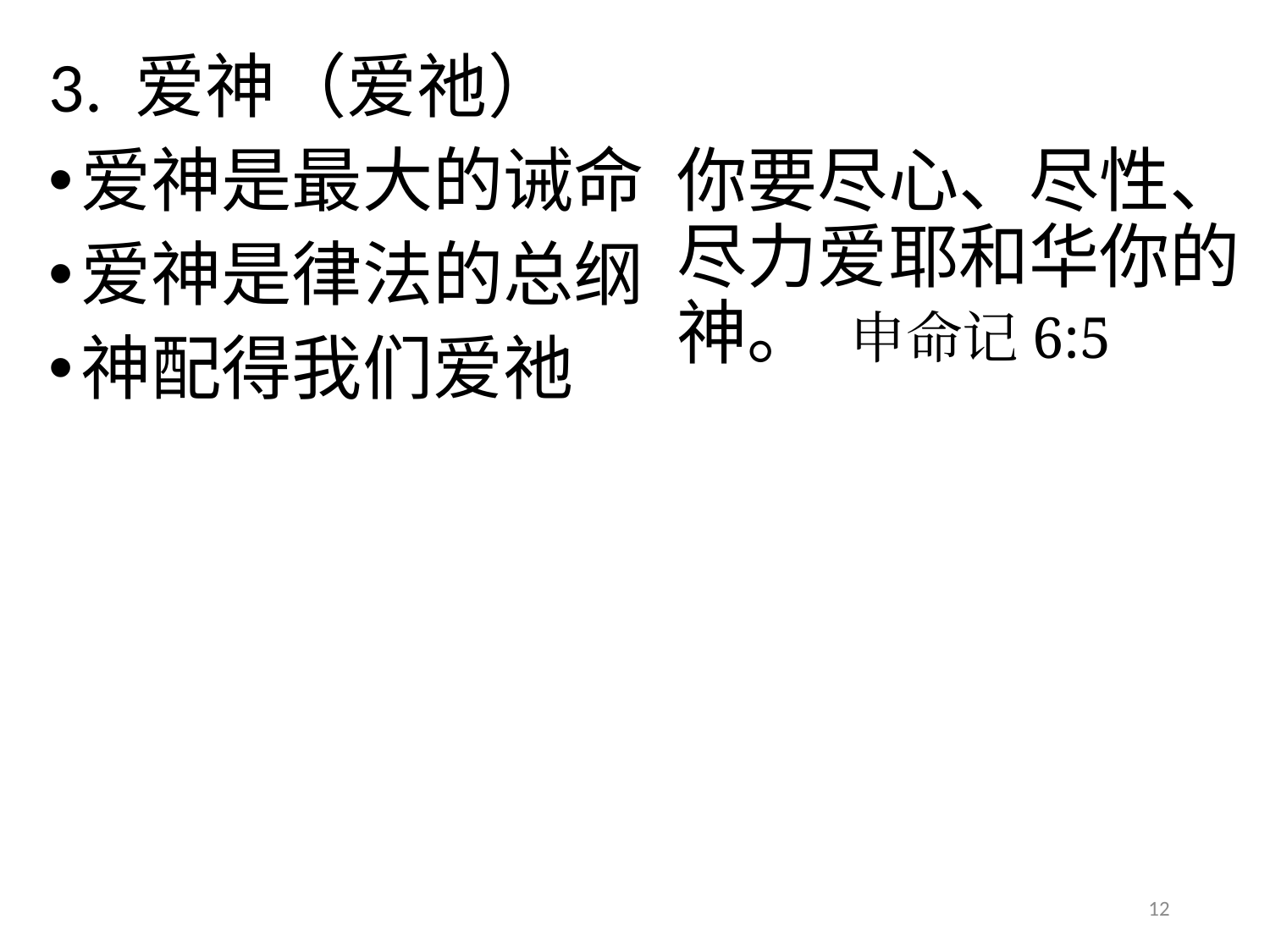

# 3. 爱神（爱祂）
你要尽心、尽性、尽力爱耶和华你的神。  申命记6:5
爱神是最大的诫命
爱神是律法的总纲
神配得我们爱祂
12